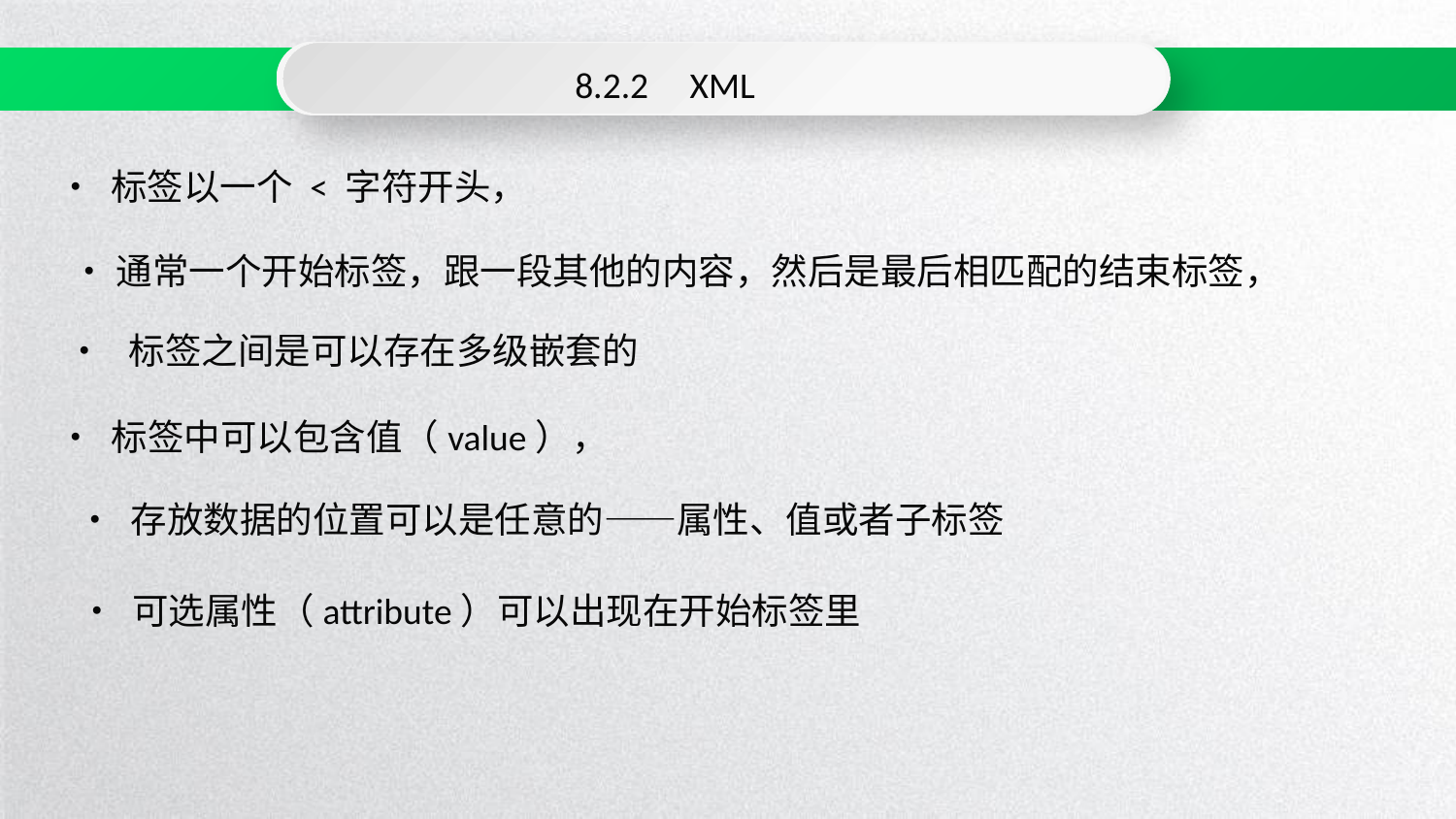

8.2.2     XML
• 标签以一个 < 字符开头，
•通常一个开始标签，跟一段其他的内容，然后是最后相匹配的结束标签，

•  标签之间是可以存在多级嵌套的
• 标签中可以包含值（value），
• 存放数据的位置可以是任意的——属性、值或者子标签
• 可选属性（attribute）可以出现在开始标签里